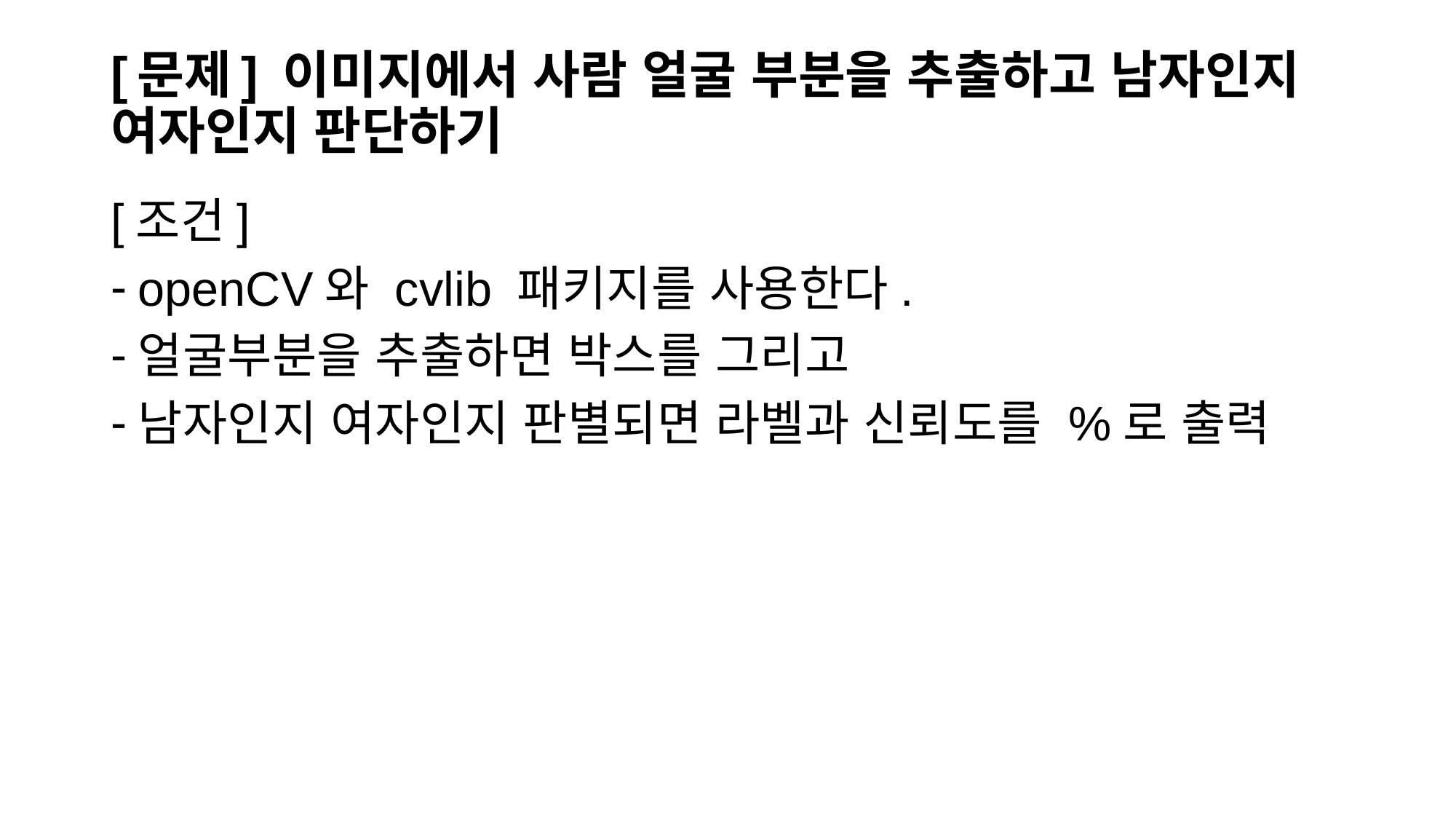

# [문제] 이미지에서 사람 얼굴 부분을 추출하고 남자인지 여자인지 판단하기
[조건]
openCV와 cvlib 패키지를 사용한다.
얼굴부분을 추출하면 박스를 그리고
남자인지 여자인지 판별되면 라벨과 신뢰도를 %로 출력